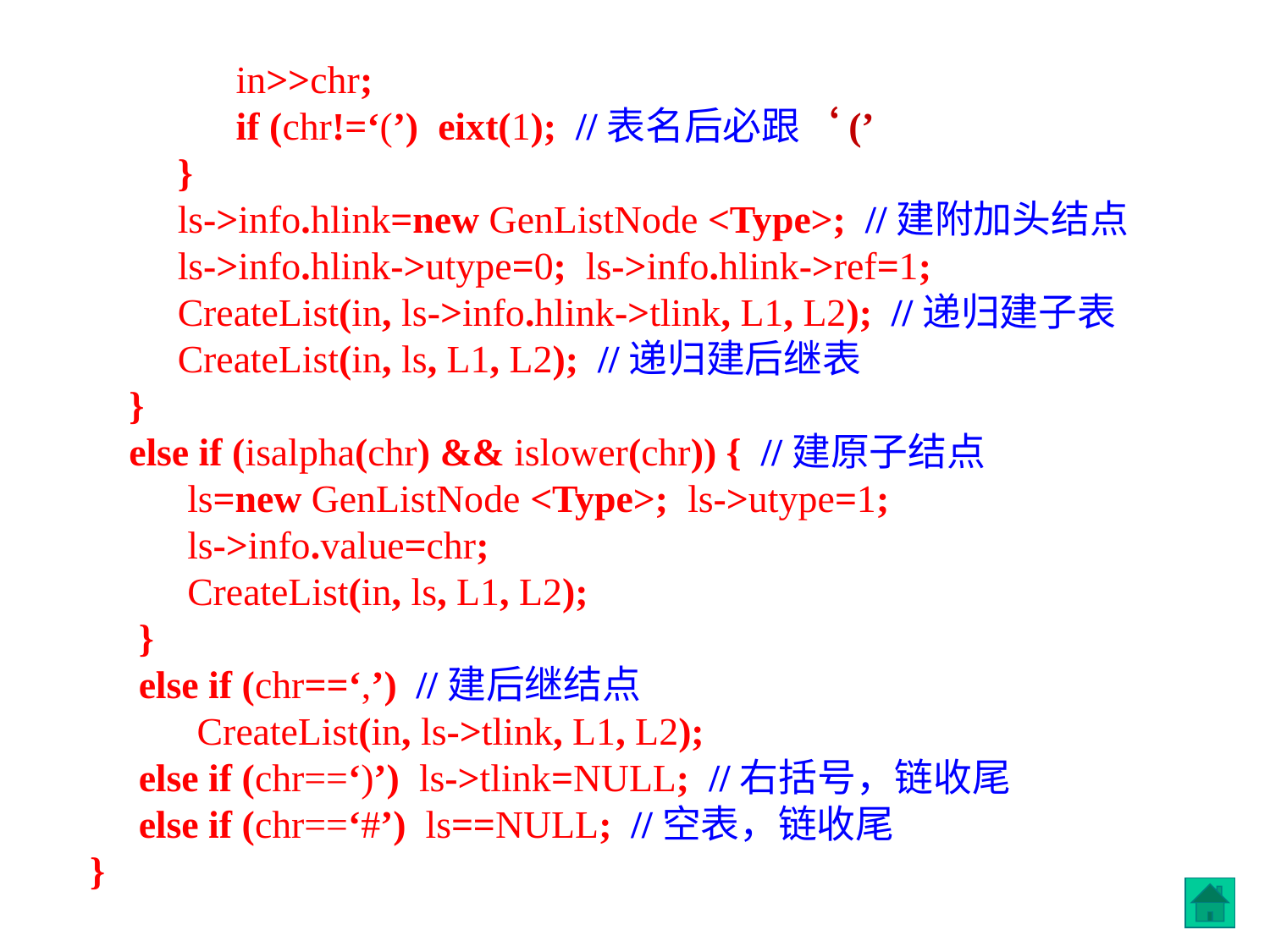

in>>chr;
               if (chr!=‘(’)  eixt(1);  //表名后必跟‘(’
         }
         ls->info.hlink=new GenListNode <Type>;  //建附加头结点
         ls->info.hlink->utype=0;  ls->info.hlink->ref=1;
         CreateList(in, ls->info.hlink->tlink, L1, L2);  //递归建子表
         CreateList(in, ls, L1, L2);  //递归建后继表
    }
    else if (isalpha(chr) && islower(chr)) {  //建原子结点
          ls=new GenListNode <Type>;  ls->utype=1;
          ls->info.value=chr;
          CreateList(in, ls, L1, L2);
     }
     else if (chr==‘,’)  //建后继结点
           CreateList(in, ls->tlink, L1, L2);
     else if (chr==‘)’)  ls->tlink=NULL;  //右括号，链收尾
     else if (chr==‘#’)  ls==NULL;  //空表，链收尾
}